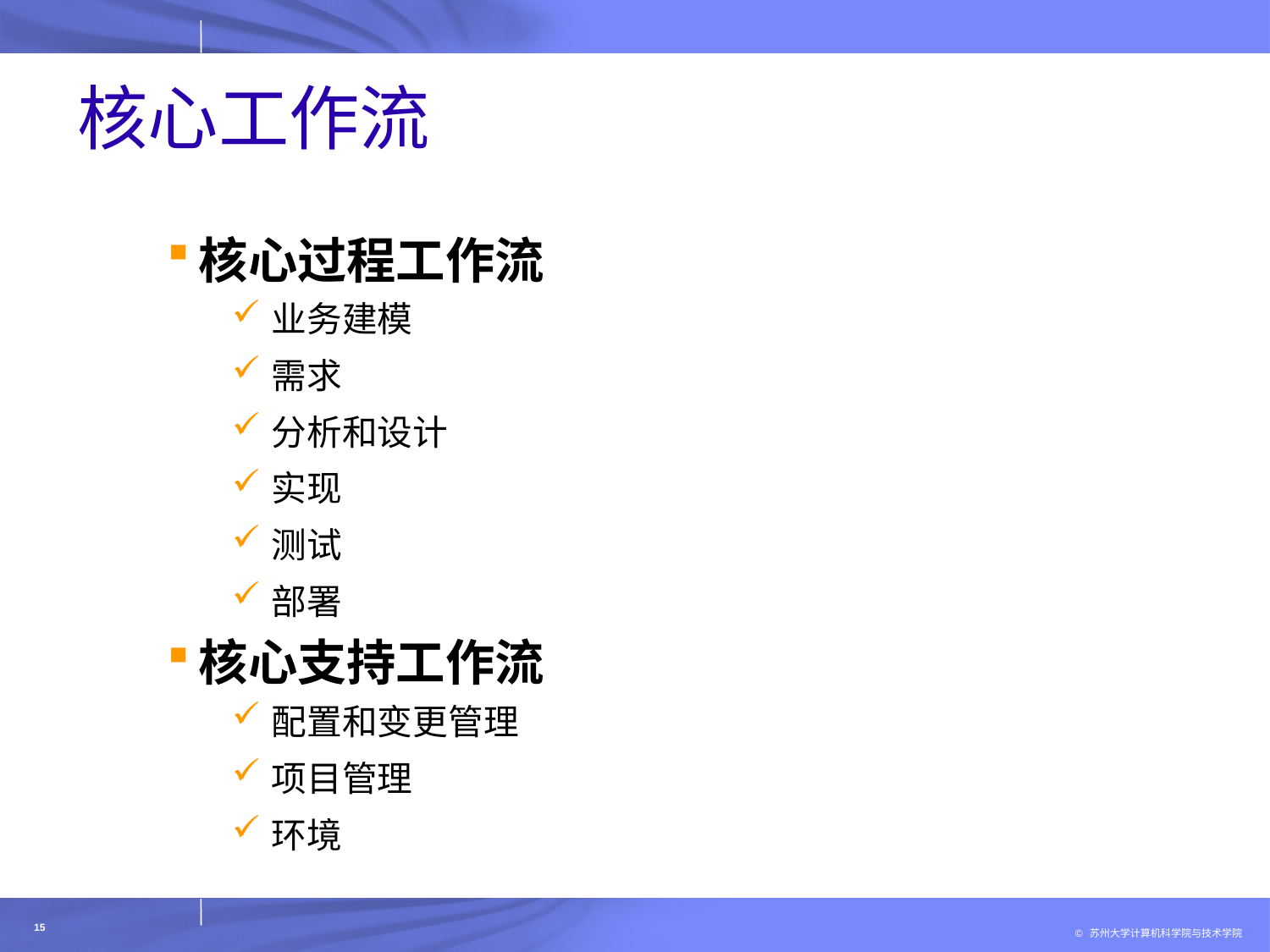

# 核心工作流
核心过程工作流
业务建模
需求
分析和设计
实现
测试
部署
核心支持工作流
配置和变更管理
项目管理
环境
15